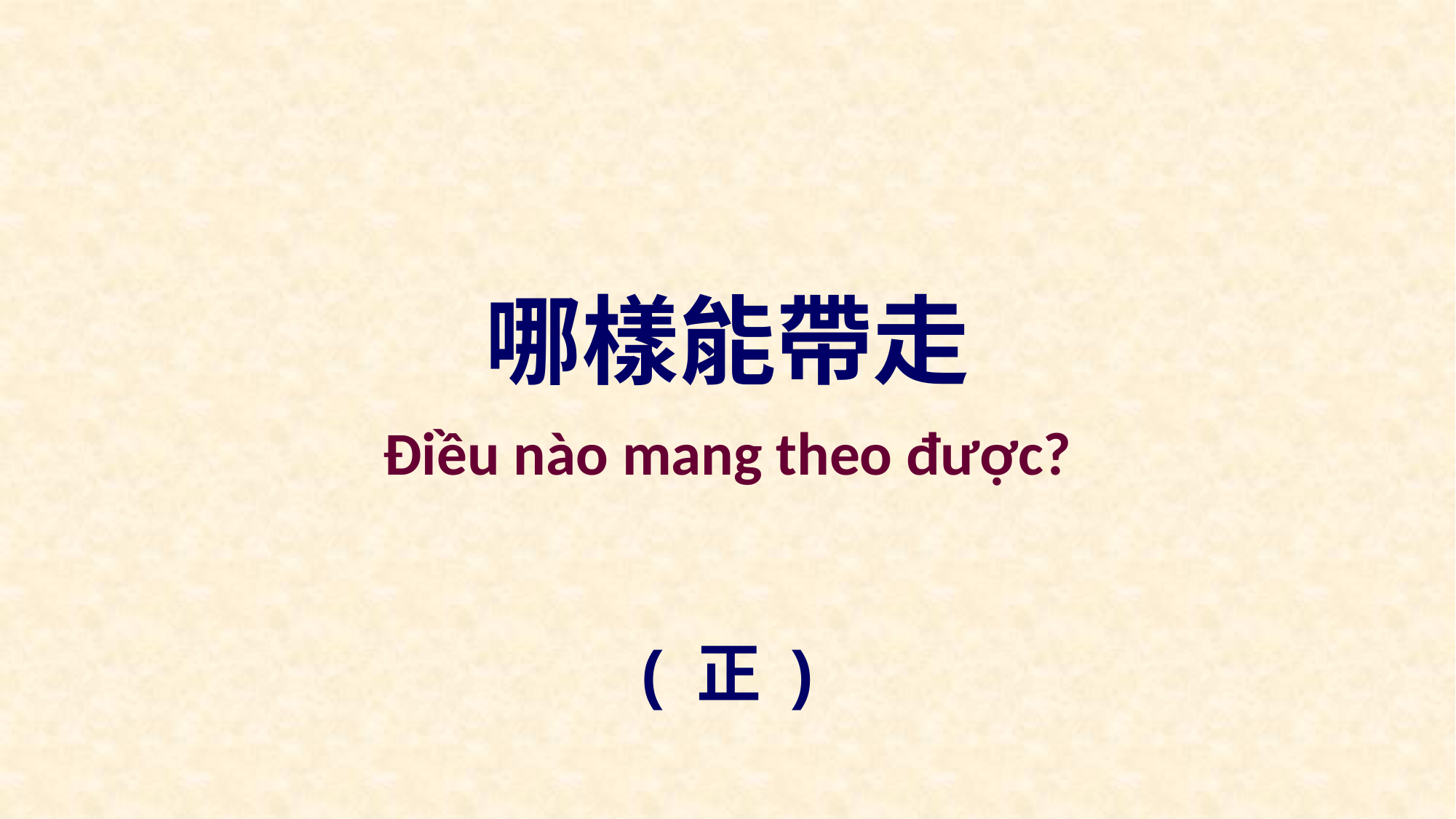

哪樣能帶走
Điều nào mang theo được?
( 正 )